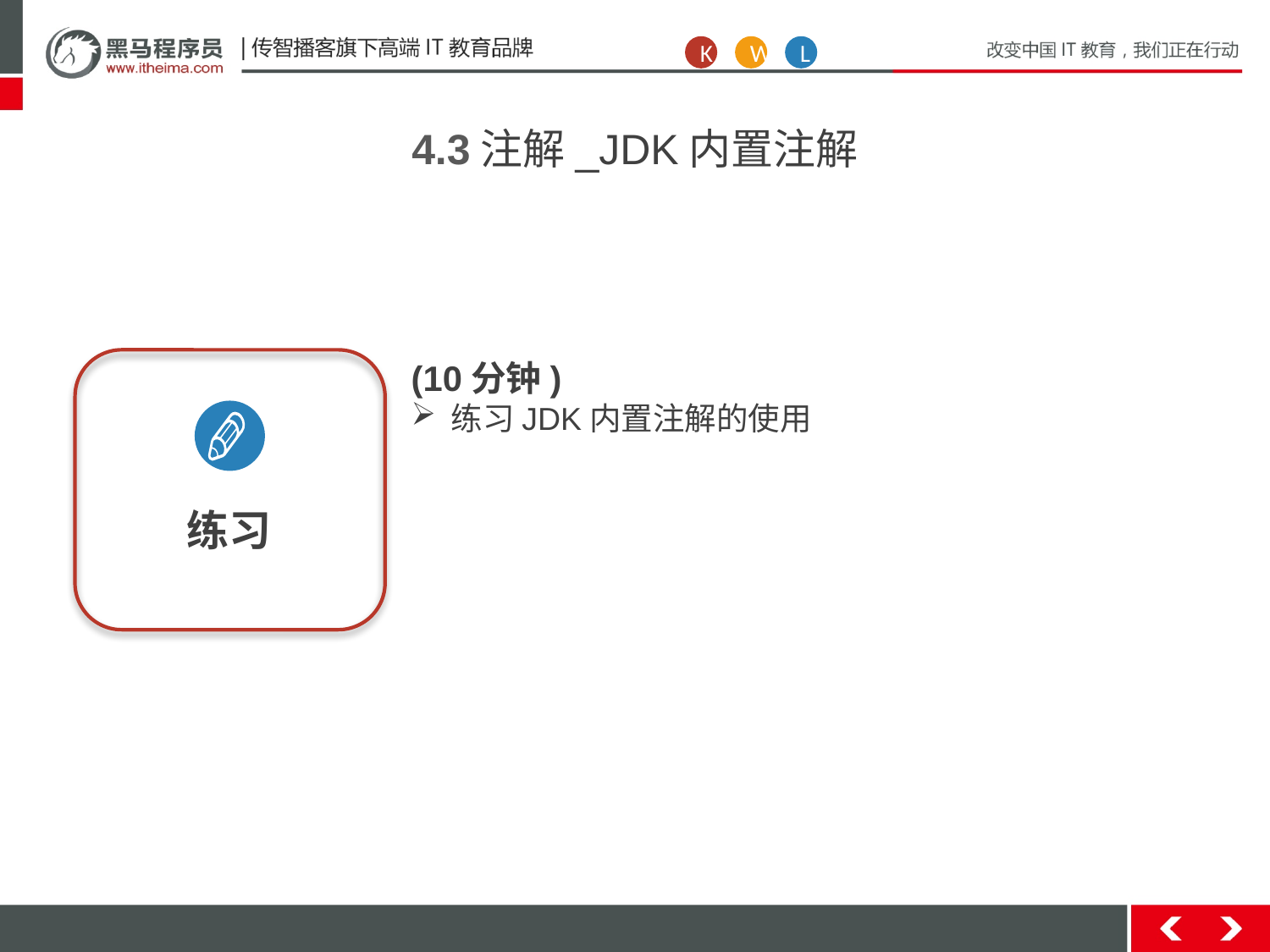

K
W
L
4.3注解_JDK内置注解

练习
(10分钟)
练习JDK内置注解的使用